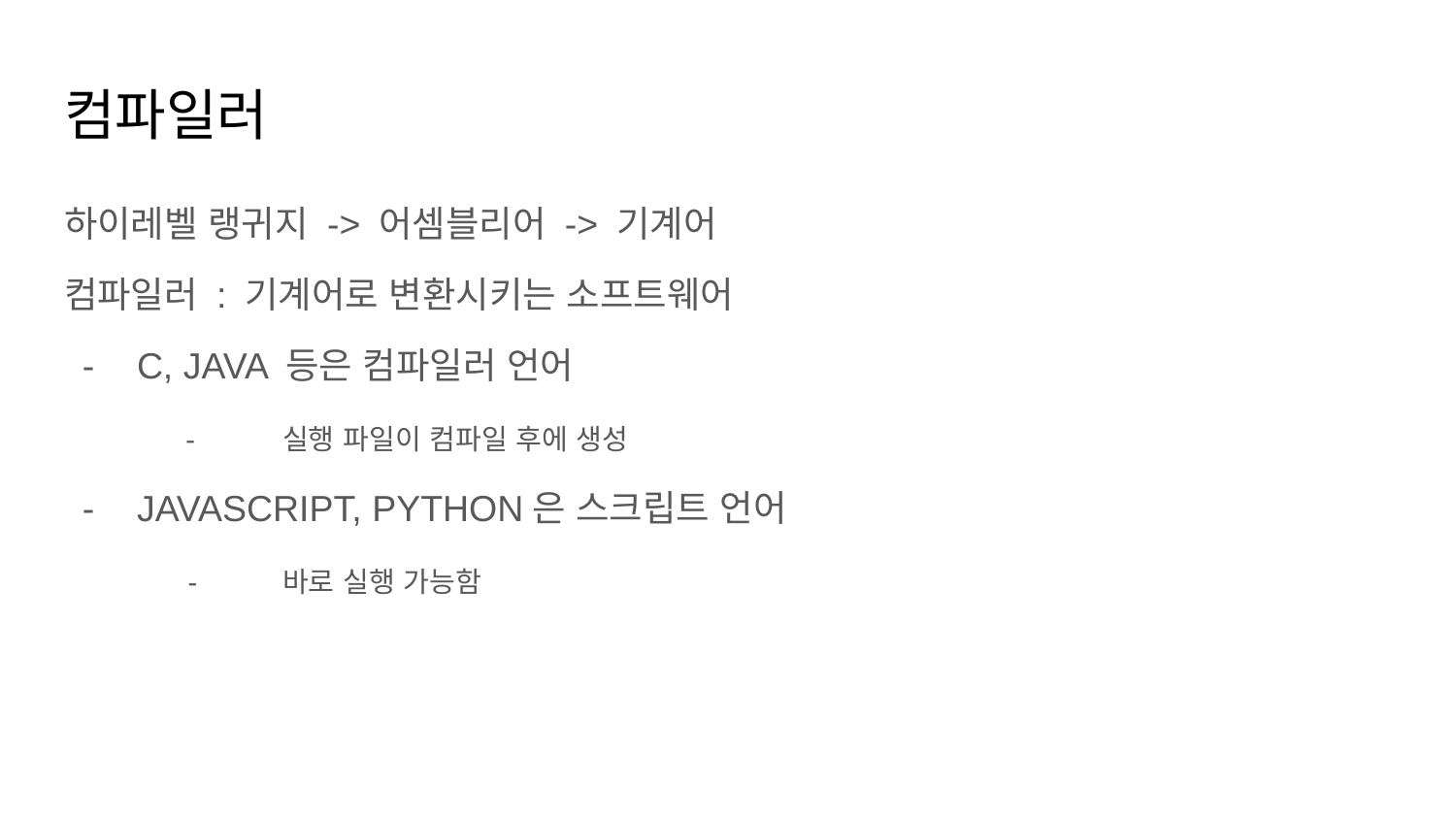

# 컴파일러
하이레벨 랭귀지 -> 어셈블리어 -> 기계어
컴파일러 : 기계어로 변환시키는 소프트웨어
C, JAVA 등은 컴파일러 언어
     - 	실행 파일이 컴파일 후에 생성
JAVASCRIPT, PYTHON은 스크립트 언어
     -	바로 실행 가능함